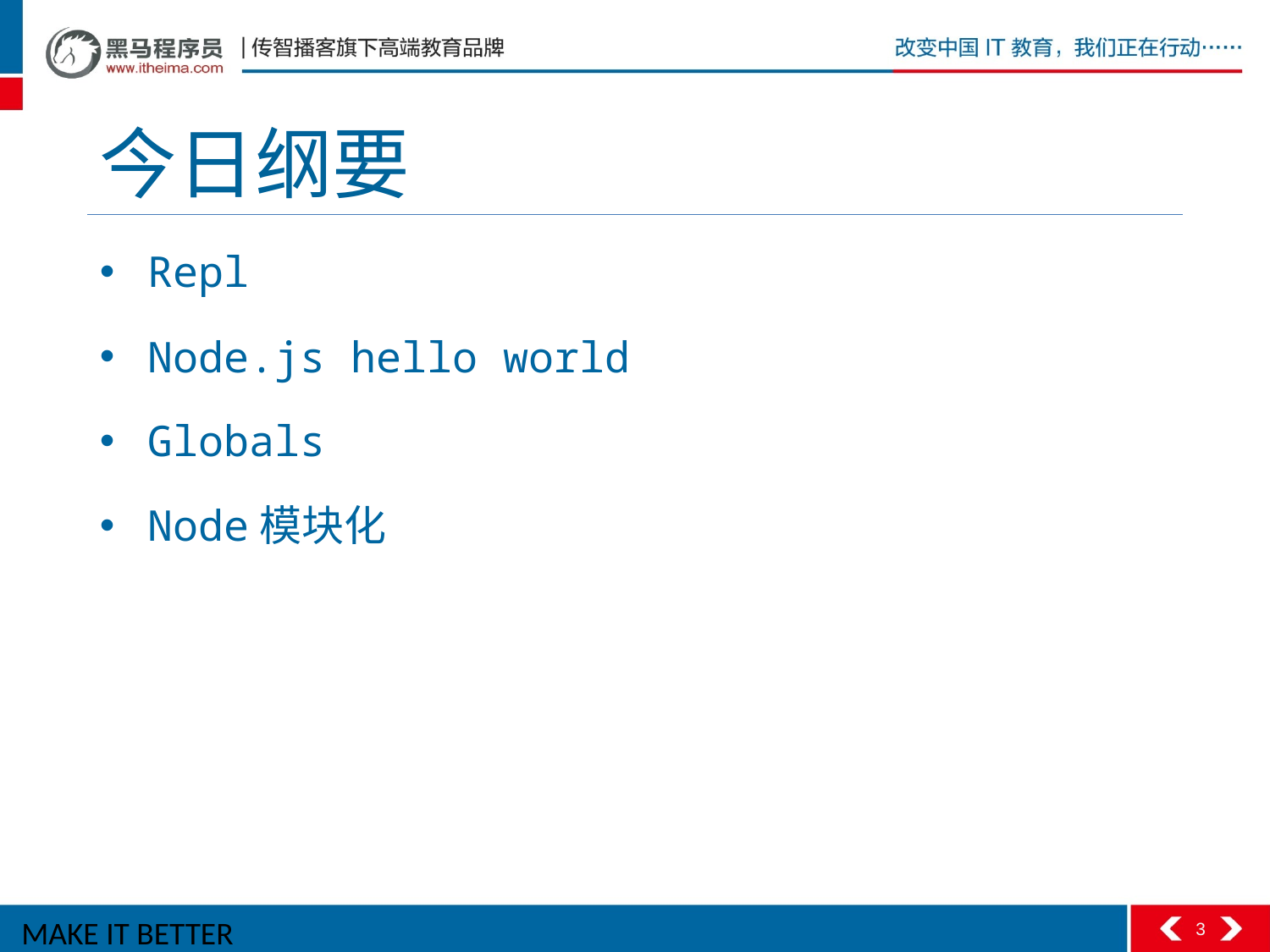

# 今日纲要
Repl
Node.js hello world
Globals
Node模块化

3
MAKE IT BETTER